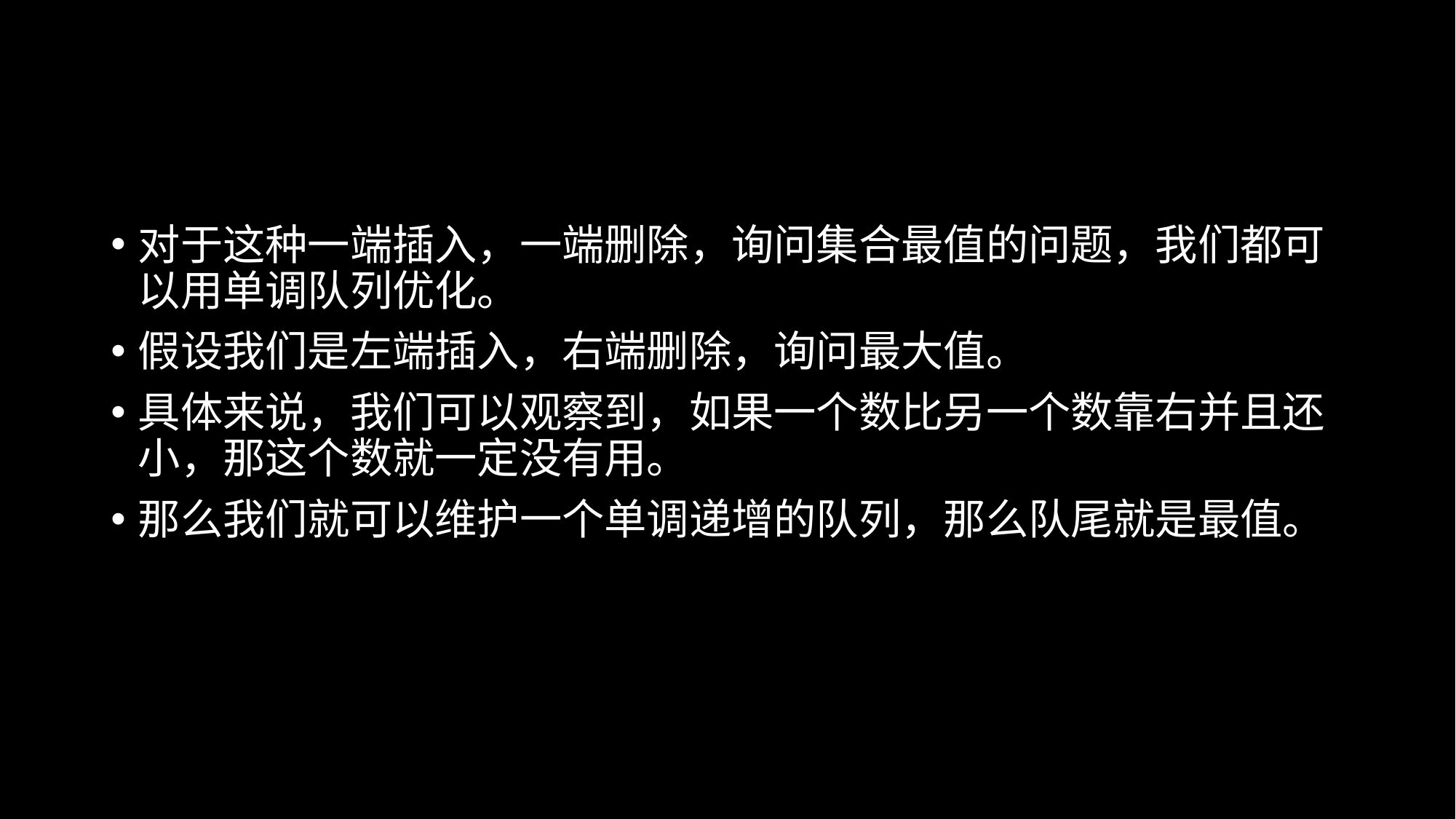

#
对于这种一端插入，一端删除，询问集合最值的问题，我们都可以用单调队列优化。
假设我们是左端插入，右端删除，询问最大值。
具体来说，我们可以观察到，如果一个数比另一个数靠右并且还小，那这个数就一定没有用。
那么我们就可以维护一个单调递增的队列，那么队尾就是最值。